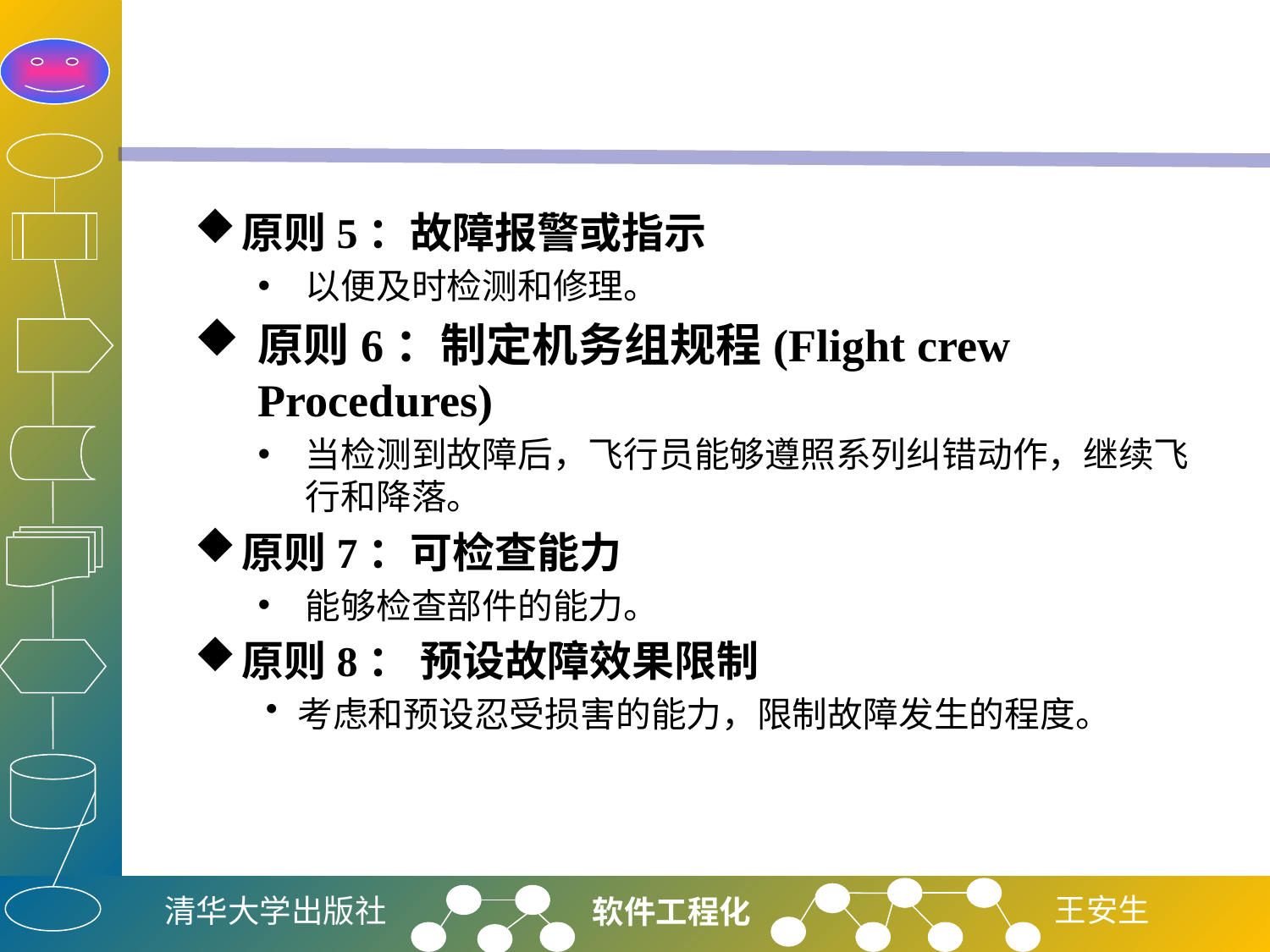

#
原则5：故障报警或指示
以便及时检测和修理。
原则6：制定机务组规程(Flight crew Procedures)
当检测到故障后，飞行员能够遵照系列纠错动作，继续飞行和降落。
原则7：可检查能力
能够检查部件的能力。
原则8： 预设故障效果限制
考虑和预设忍受损害的能力，限制故障发生的程度。